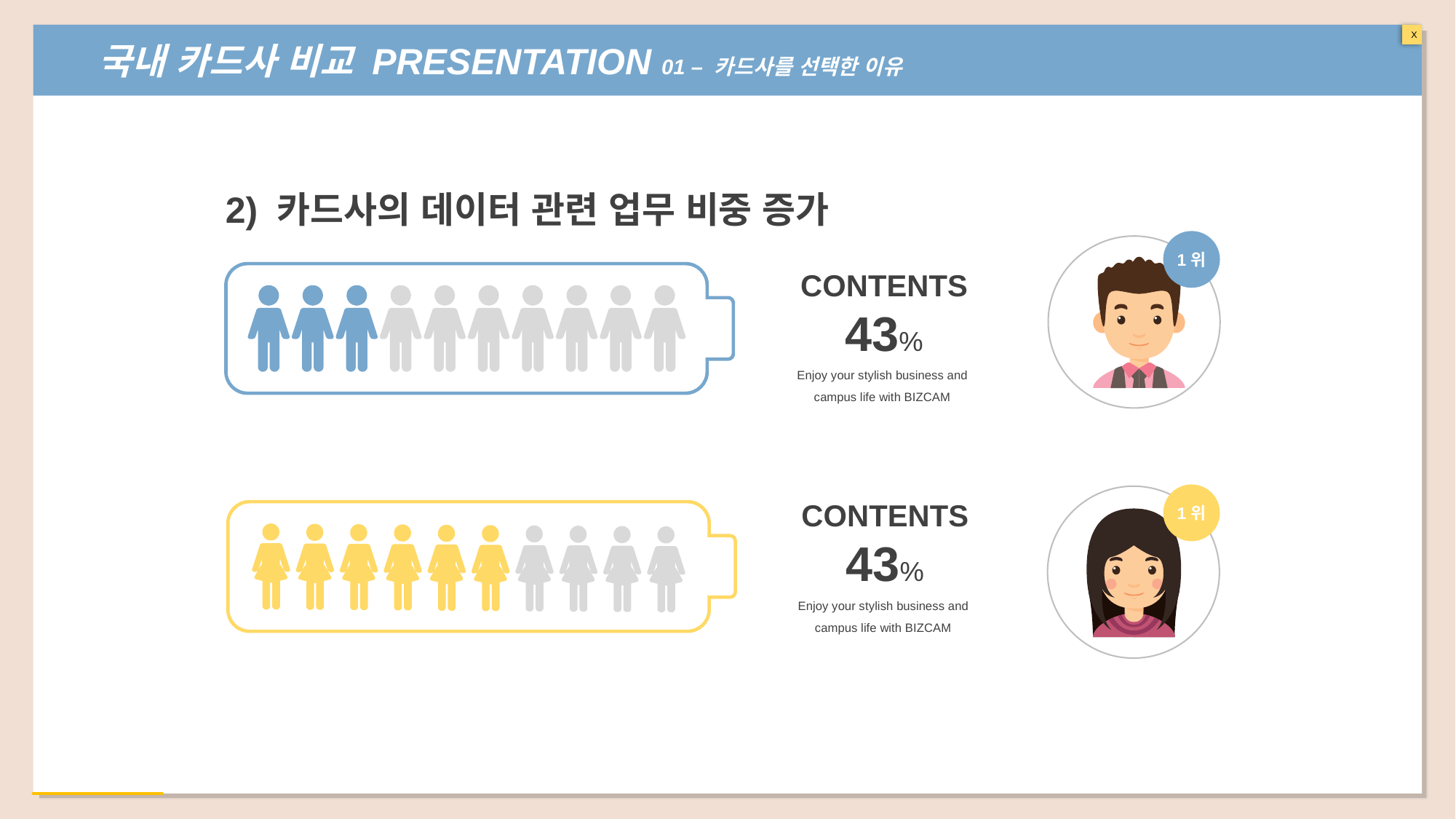

국내 카드사 비교 PRESENTATION 01 – 카드사를 선택한 이유
X
2) 카드사의 데이터 관련 업무 비중 증가
1위

CONTENTS
43%
Enjoy your stylish business and
campus life with BIZCAM

CONTENTS
43%
Enjoy your stylish business and
campus life with BIZCAM
1위